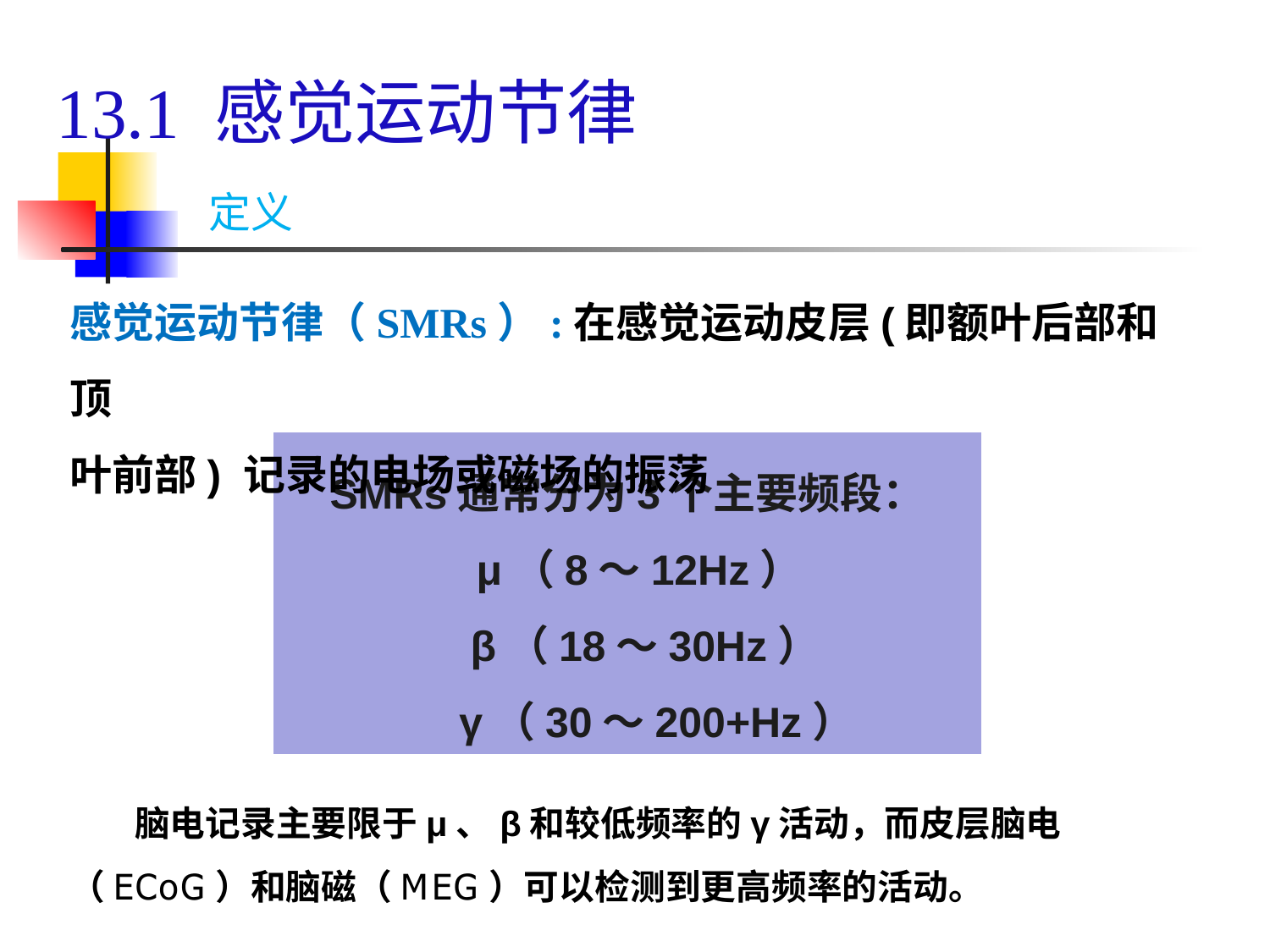

# 13.1 感觉运动节律
定义
感觉运动节律（SMRs）:在感觉运动皮层(即额叶后部和顶
叶前部) 记录的电场或磁场的振荡
SMRs通常分为3个主要频段：
  μ（8～12Hz）
   β（18～30Hz）
     γ（30～200+Hz）
       脑电记录主要限于μ、β和较低频率的γ活动，而皮层脑电（ECoG）和脑磁（MEG）可以检测到更高频率的活动。